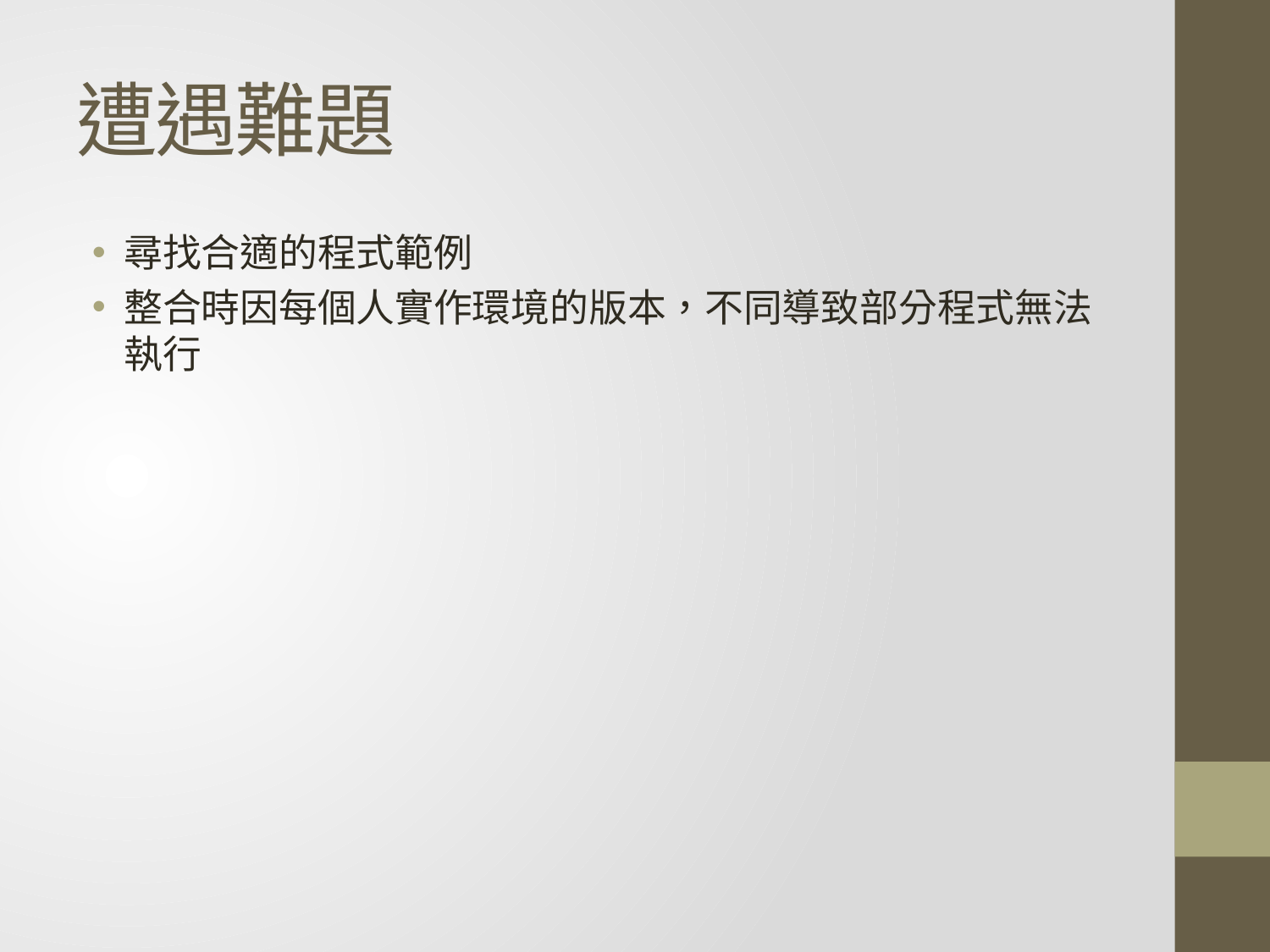

# 遭遇難題
尋找合適的程式範例
整合時因每個人實作環境的版本，不同導致部分程式無法執行